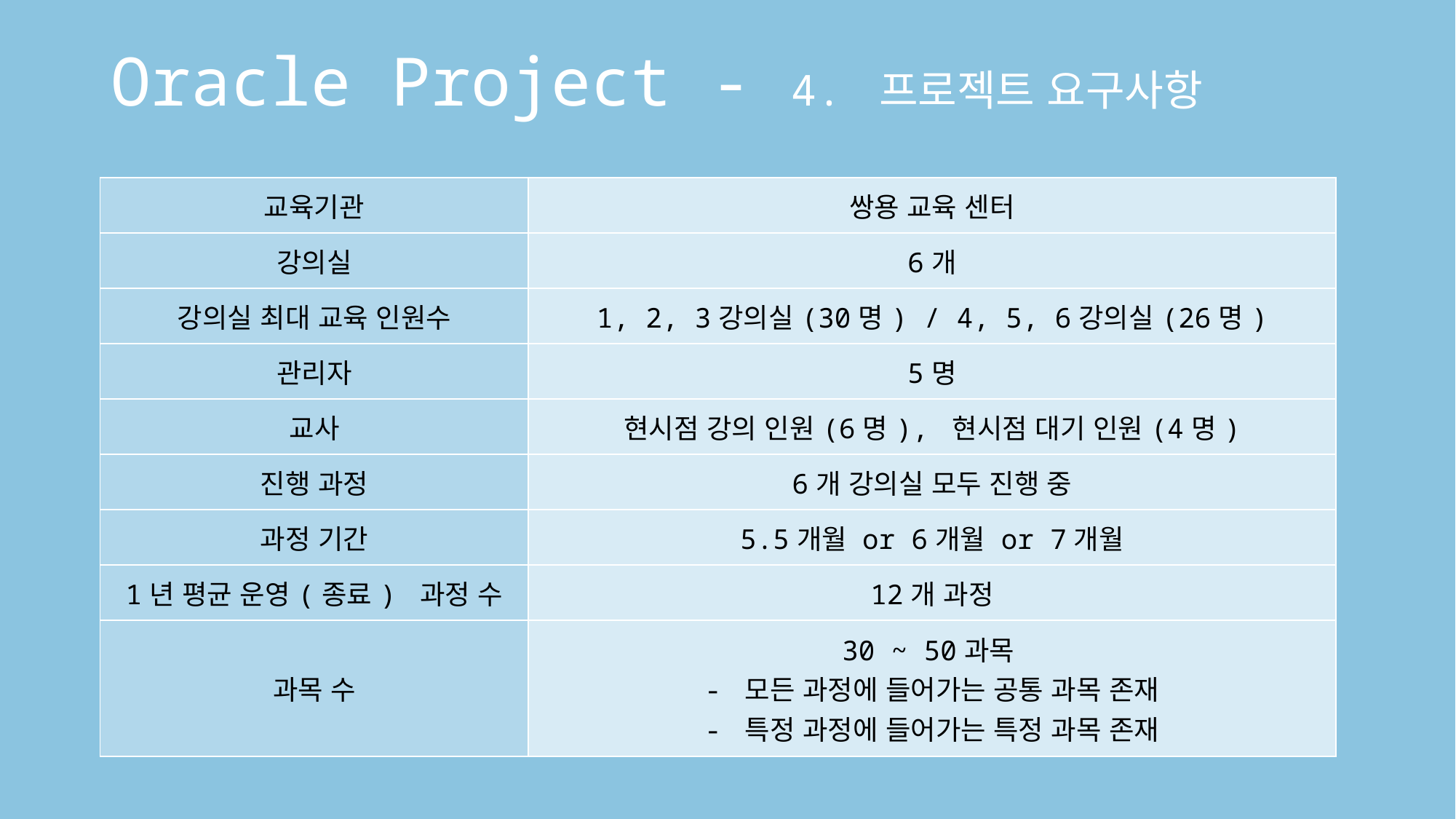

# Oracle Project - 4. 프로젝트 요구사항
| 교육기관 | 쌍용 교육 센터 |
| --- | --- |
| 강의실 | 6개 |
| 강의실 최대 교육 인원수 | 1, 2, 3강의실(30명) / 4, 5, 6강의실(26명) |
| 관리자 | 5명 |
| 교사 | 현시점 강의 인원(6명), 현시점 대기 인원(4명) |
| 진행 과정 | 6개 강의실 모두 진행 중 |
| 과정 기간 | 5.5개월 or 6개월 or 7개월 |
| 1년 평균 운영(종료) 과정 수 | 12개 과정 |
| 과목 수 | 30 ~ 50과목 - 모든 과정에 들어가는 공통 과목 존재 - 특정 과정에 들어가는 특정 과목 존재 |